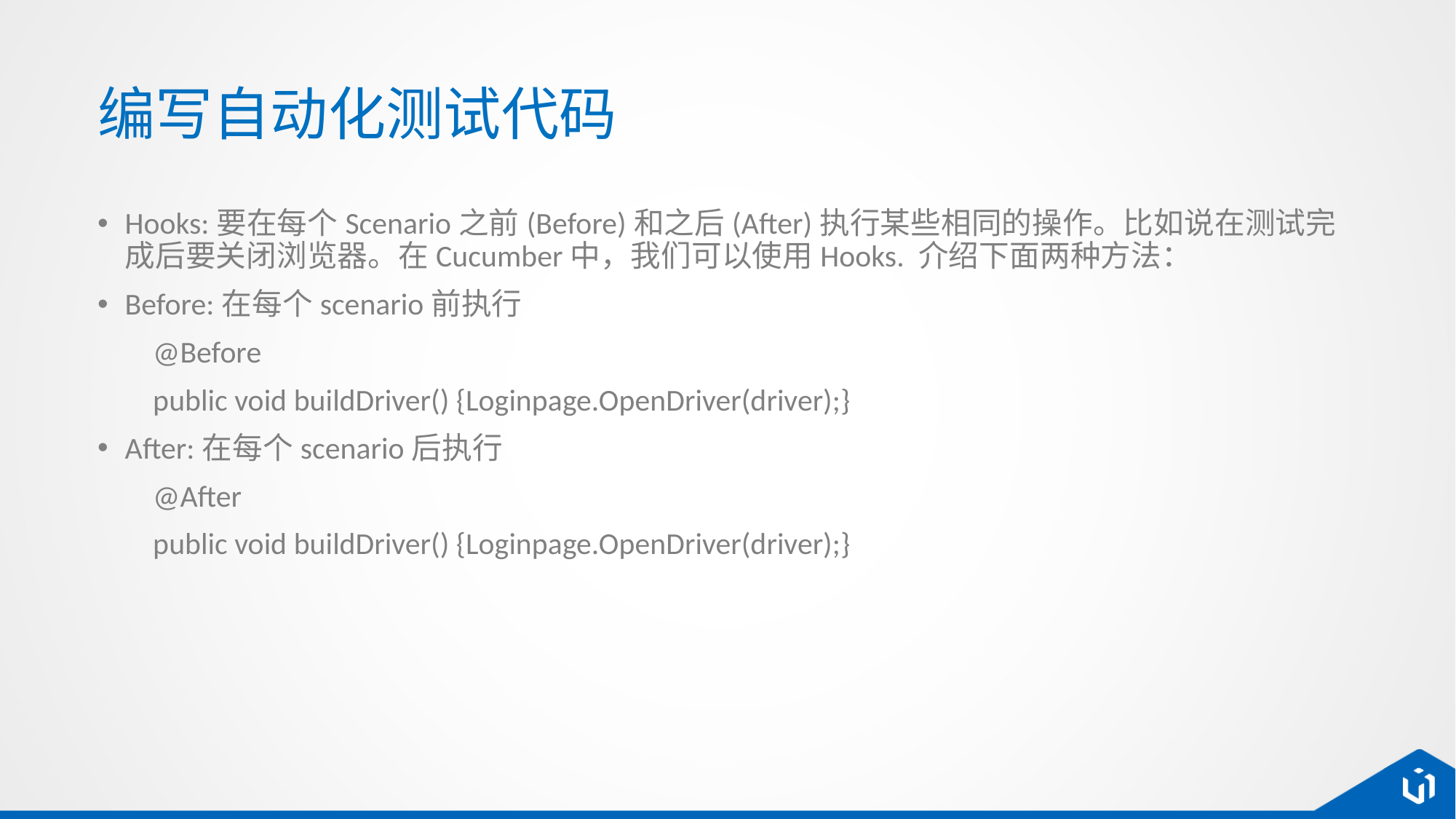

# 编写自动化测试代码
Hooks:要在每个Scenario之前(Before)和之后(After)执行某些相同的操作。比如说在测试完成后要关闭浏览器。在Cucumber中，我们可以使用Hooks. 介绍下面两种方法：
Before:在每个scenario前执行
        @Before
        public void buildDriver() {Loginpage.OpenDriver(driver);}
After:在每个scenario后执行
        @After
        public void buildDriver() {Loginpage.OpenDriver(driver);}